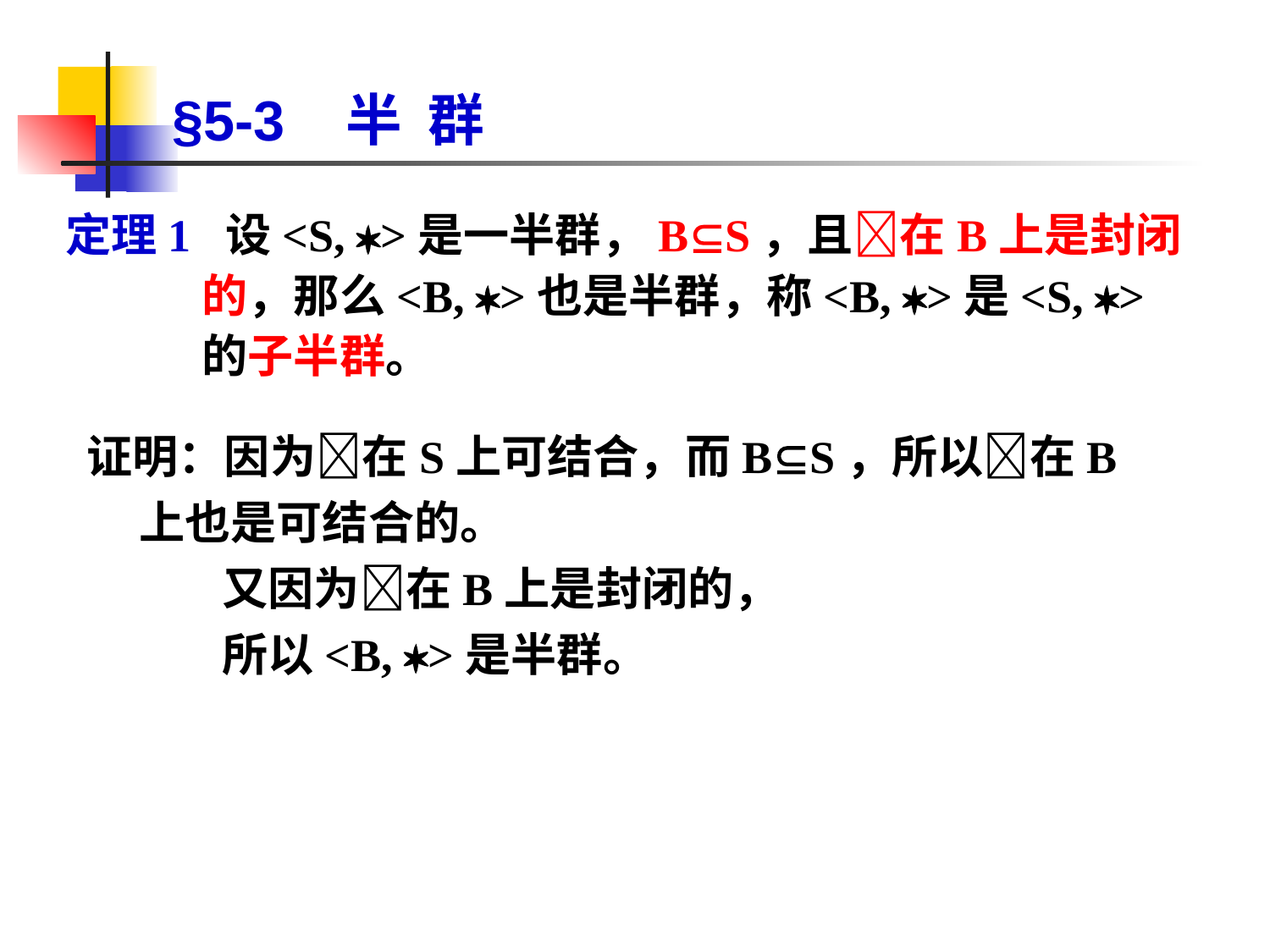

# §5-3   半  群
定理1  设<S, ∗>是一半群，B⊆S，且∗在B上是封闭的，那么<B, ∗>也是半群，称<B, ∗>是<S, ∗>的子半群。
证明：因为∗在S上可结合，而B⊆S，所以∗在B上也是可结合的。
            又因为∗在B上是封闭的，
            所以<B, ∗>是半群。
5